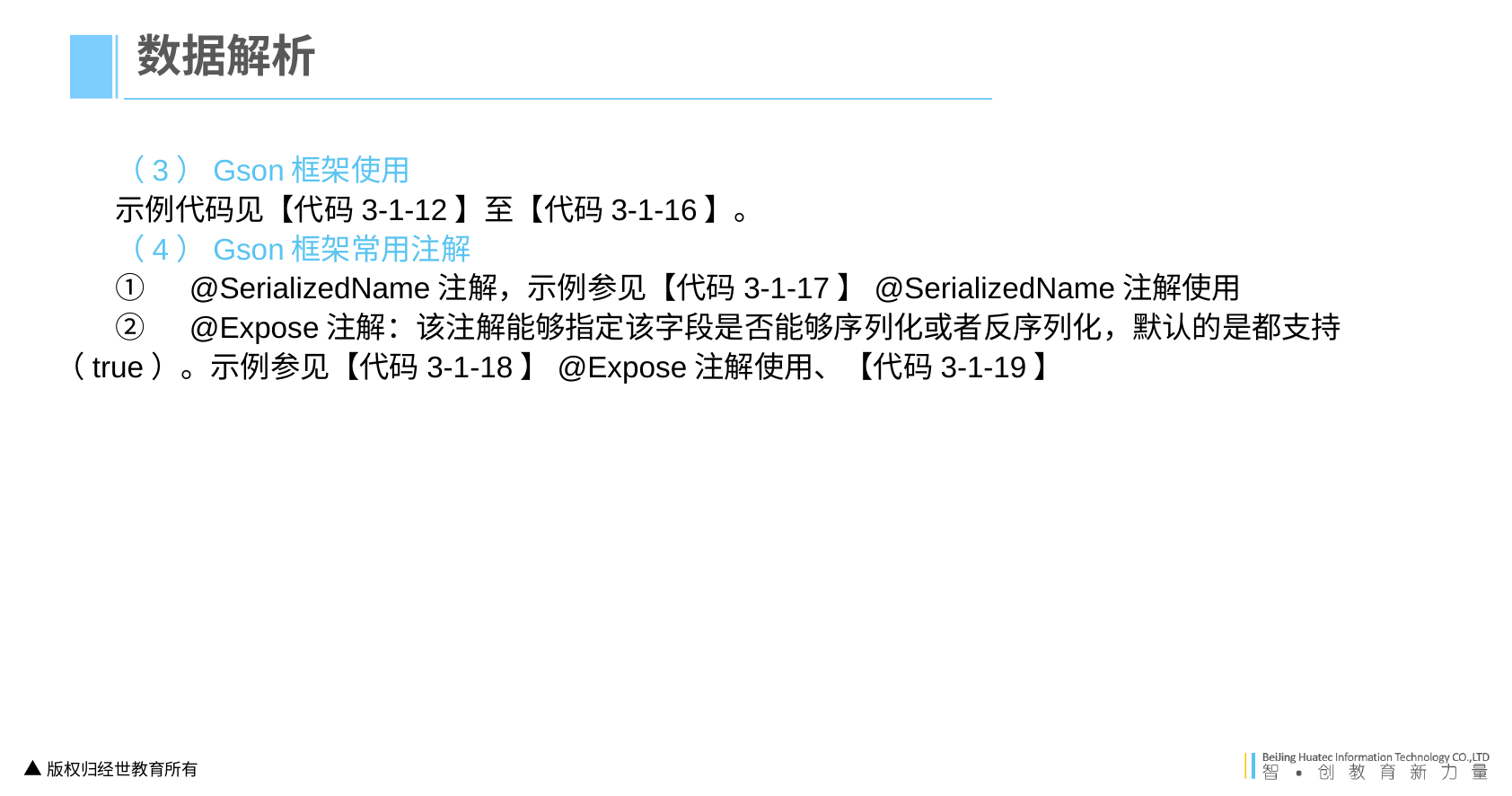

数据解析

（3）Gson框架使用
示例代码见【代码3-1-12】至【代码3-1-16】。
（4）Gson框架常用注解
①　@SerializedName注解，示例参见【代码3-1-17】@SerializedName注解使用
②　@Expose注解：该注解能够指定该字段是否能够序列化或者反序列化，默认的是都支持（true）。示例参见【代码3-1-18】@Expose注解使用、【代码3-1-19】